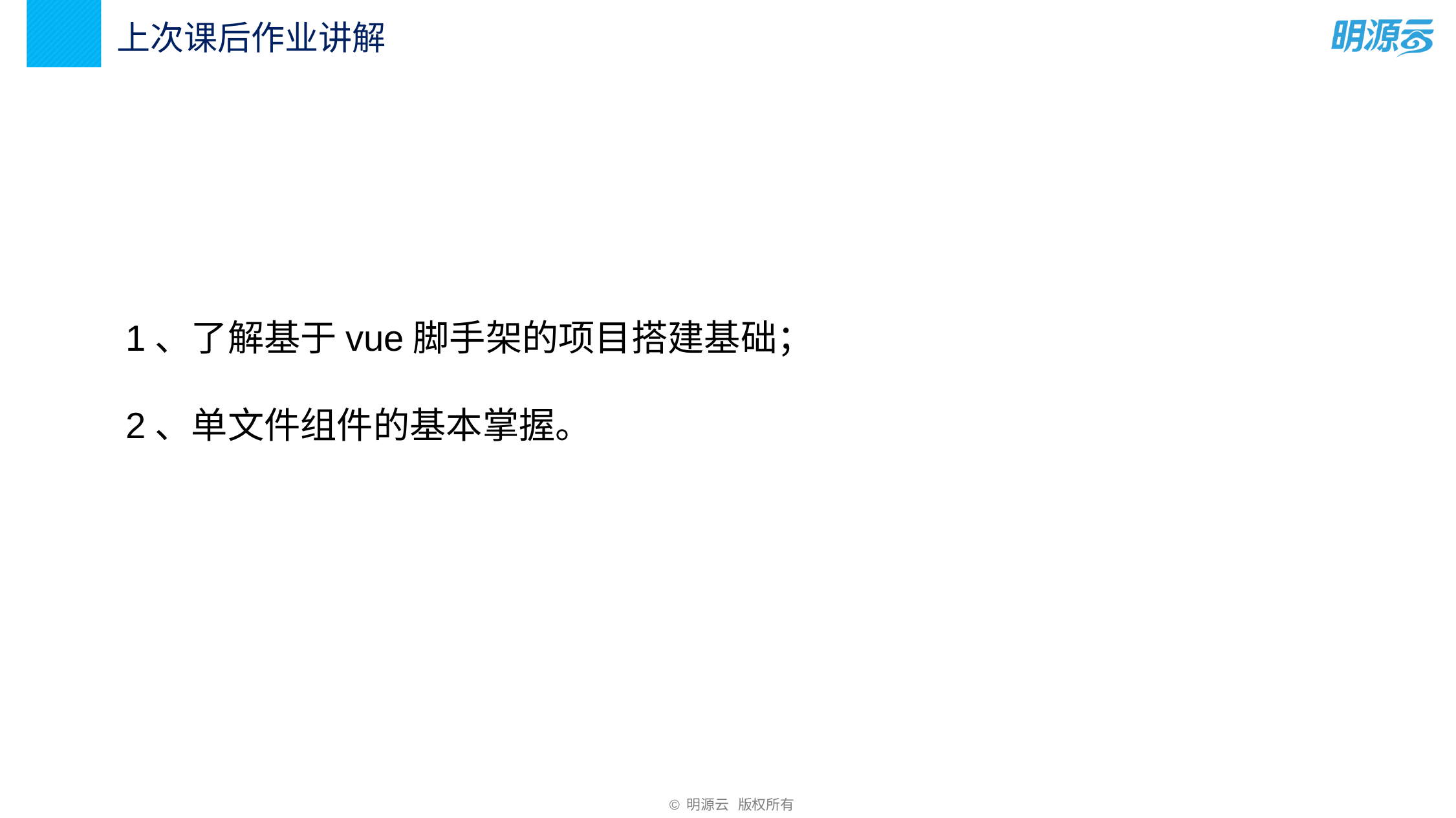

上次课后作业讲解
1、了解基于vue脚手架的项目搭建基础；

2、单文件组件的基本掌握。